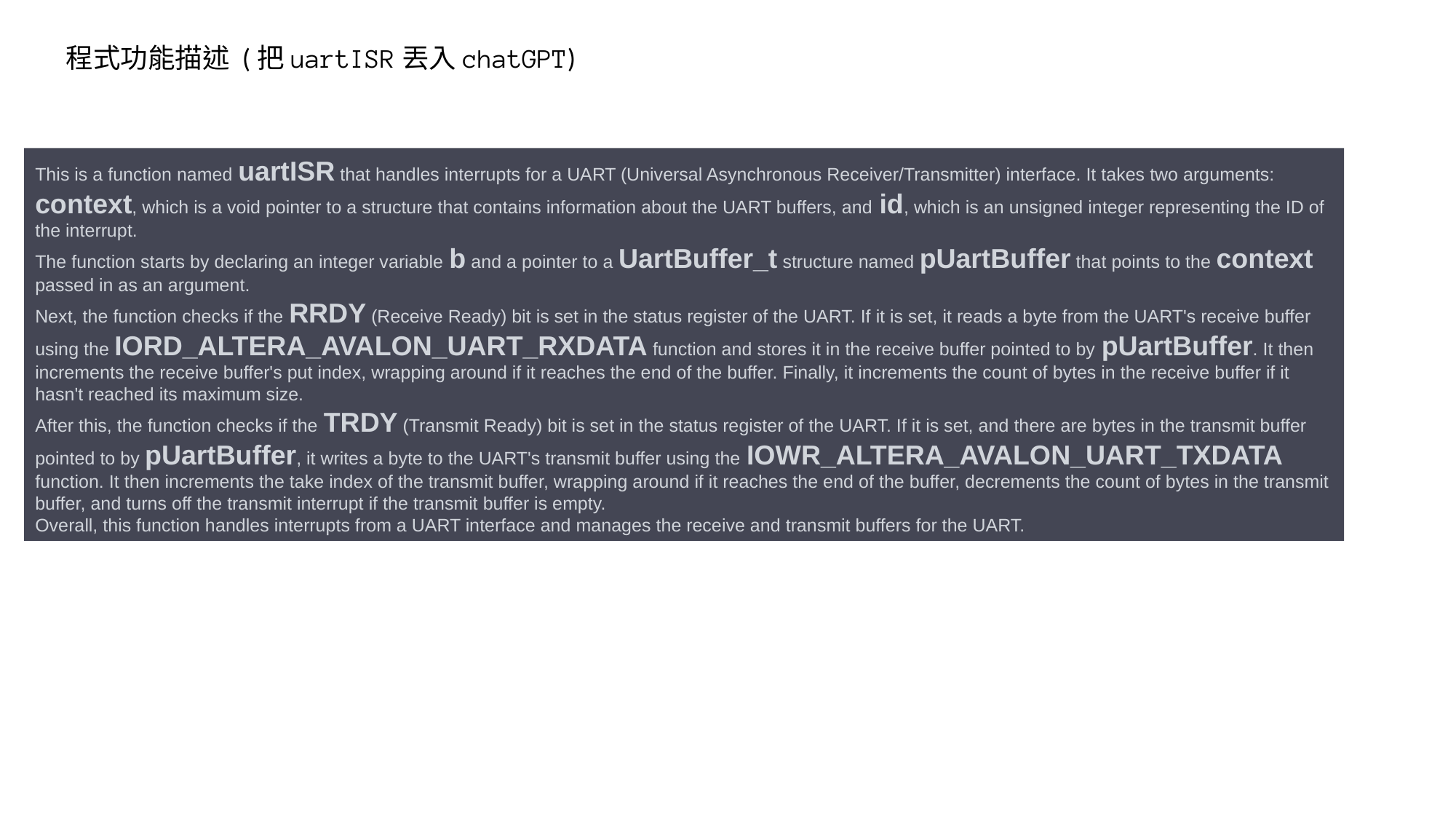

程式功能描述 (把uartISR丟入chatGPT)
This is a function named uartISR that handles interrupts for a UART (Universal Asynchronous Receiver/Transmitter) interface. It takes two arguments: context, which is a void pointer to a structure that contains information about the UART buffers, and id, which is an unsigned integer representing the ID of the interrupt.
The function starts by declaring an integer variable b and a pointer to a UartBuffer_t structure named pUartBuffer that points to the context passed in as an argument.
Next, the function checks if the RRDY (Receive Ready) bit is set in the status register of the UART. If it is set, it reads a byte from the UART's receive buffer using the IORD_ALTERA_AVALON_UART_RXDATA function and stores it in the receive buffer pointed to by pUartBuffer. It then increments the receive buffer's put index, wrapping around if it reaches the end of the buffer. Finally, it increments the count of bytes in the receive buffer if it hasn't reached its maximum size.
After this, the function checks if the TRDY (Transmit Ready) bit is set in the status register of the UART. If it is set, and there are bytes in the transmit buffer pointed to by pUartBuffer, it writes a byte to the UART's transmit buffer using the IOWR_ALTERA_AVALON_UART_TXDATA function. It then increments the take index of the transmit buffer, wrapping around if it reaches the end of the buffer, decrements the count of bytes in the transmit buffer, and turns off the transmit interrupt if the transmit buffer is empty.
Overall, this function handles interrupts from a UART interface and manages the receive and transmit buffers for the UART.